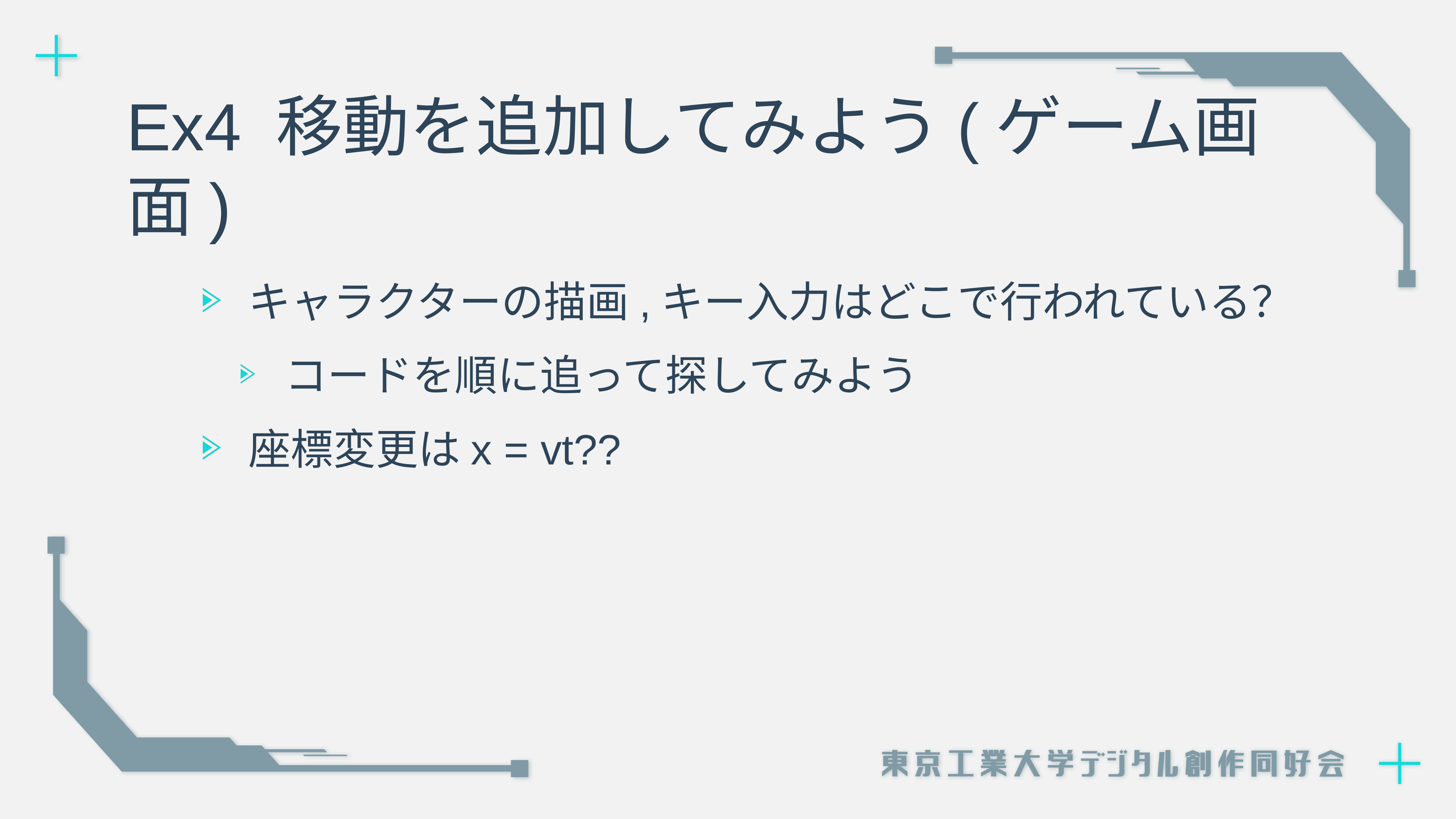

# Ex4 移動を追加してみよう(ゲーム画面)
キャラクターの描画,キー入力はどこで行われている？
コードを順に追って探してみよう
座標変更はx = vt??